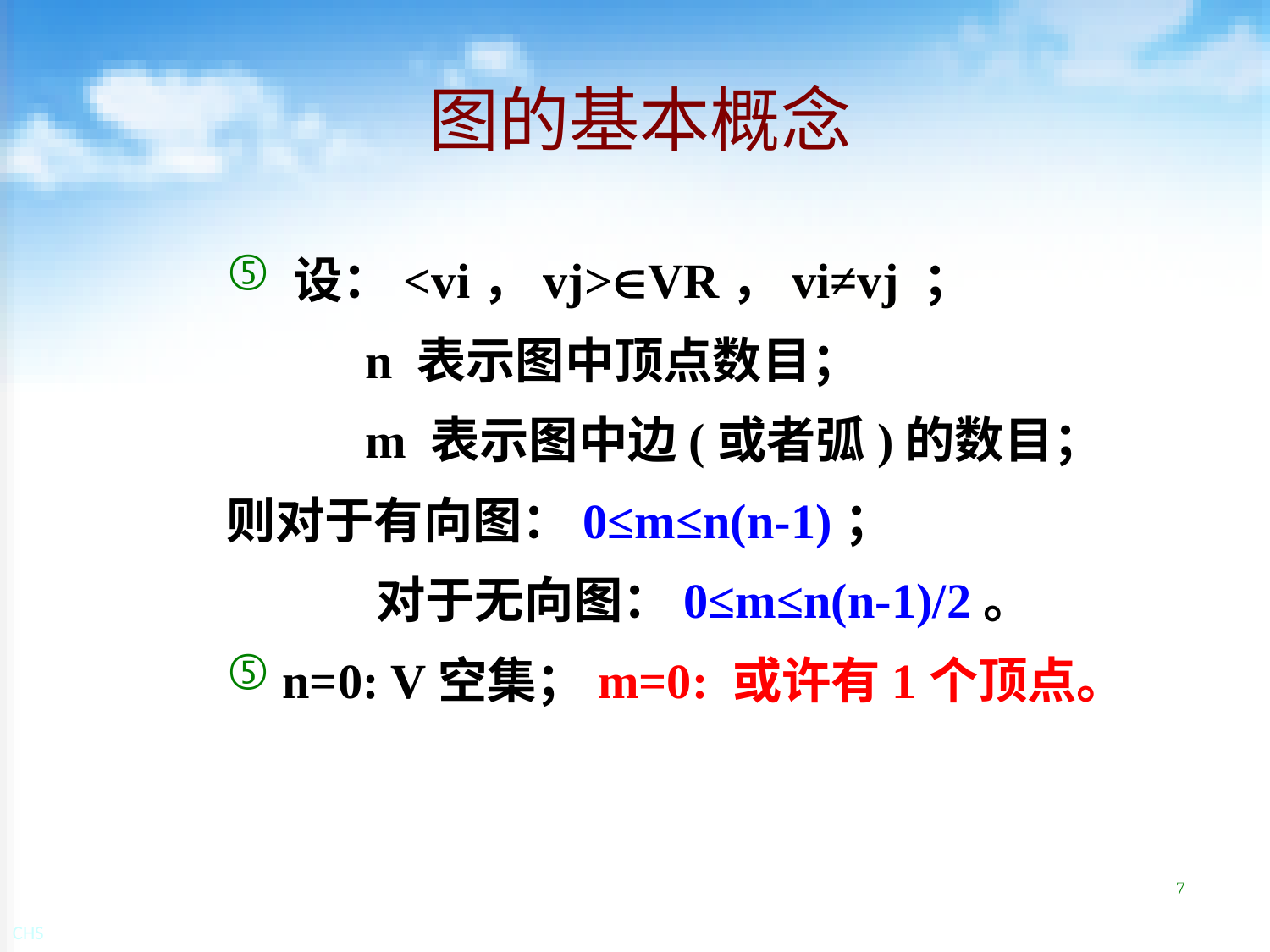

# 图的基本概念
 设：<vi，vj>∈VR，vi≠vj ；
	 n 表示图中顶点数目；
	 m 表示图中边(或者弧)的数目；
则对于有向图：0≤m≤n(n-1)；
	 对于无向图：0≤m≤n(n-1)/2。
 n=0: V空集；m=0: 或许有1个顶点。
7